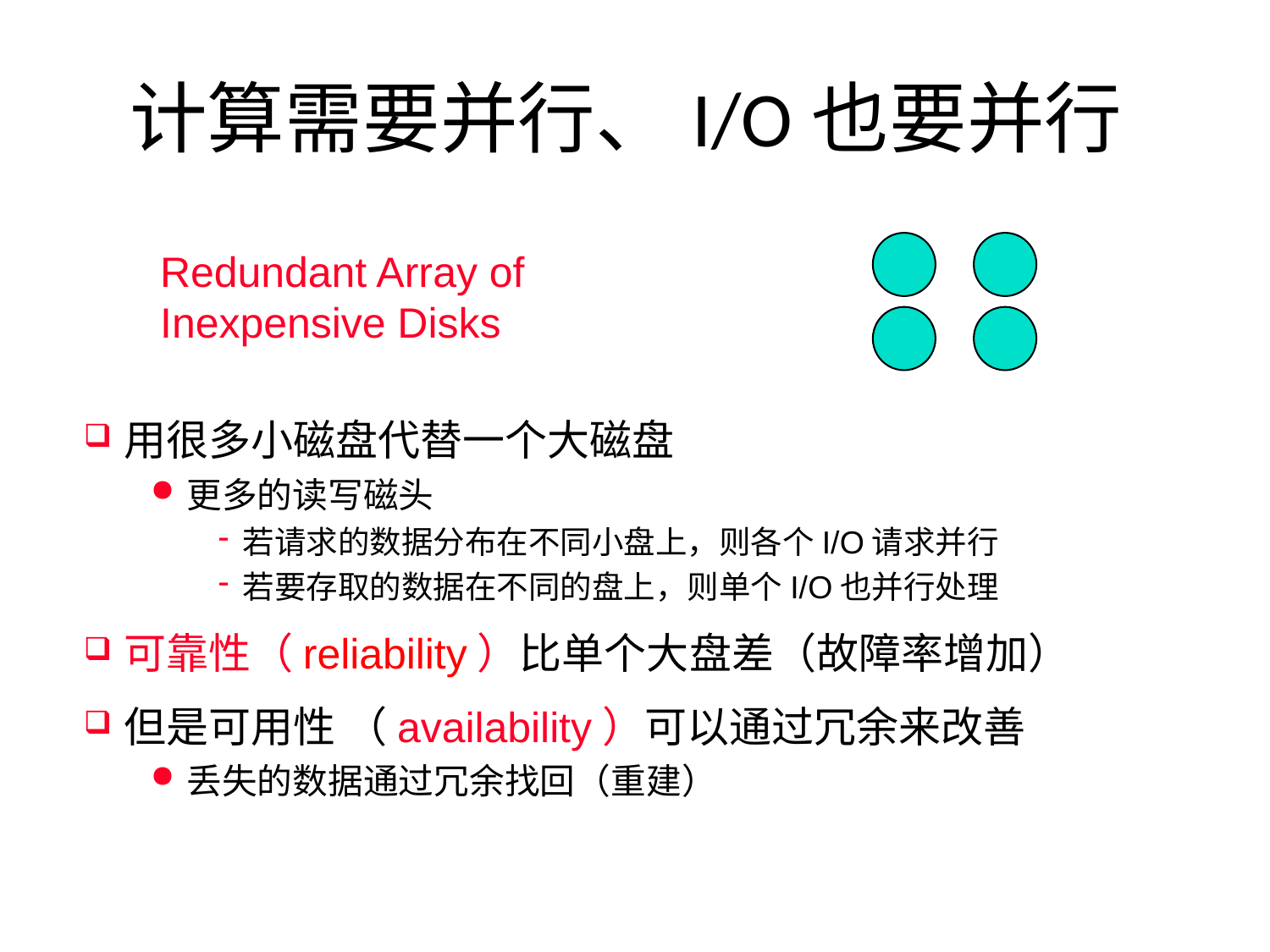

# 计算需要并行、I/O也要并行

Redundant Array of Inexpensive Disks
用很多小磁盘代替一个大磁盘
更多的读写磁头
若请求的数据分布在不同小盘上，则各个I/O请求并行
若要存取的数据在不同的盘上，则单个I/O也并行处理
可靠性（reliability）比单个大盘差（故障率增加）
但是可用性 （availability）可以通过冗余来改善
丢失的数据通过冗余找回（重建）